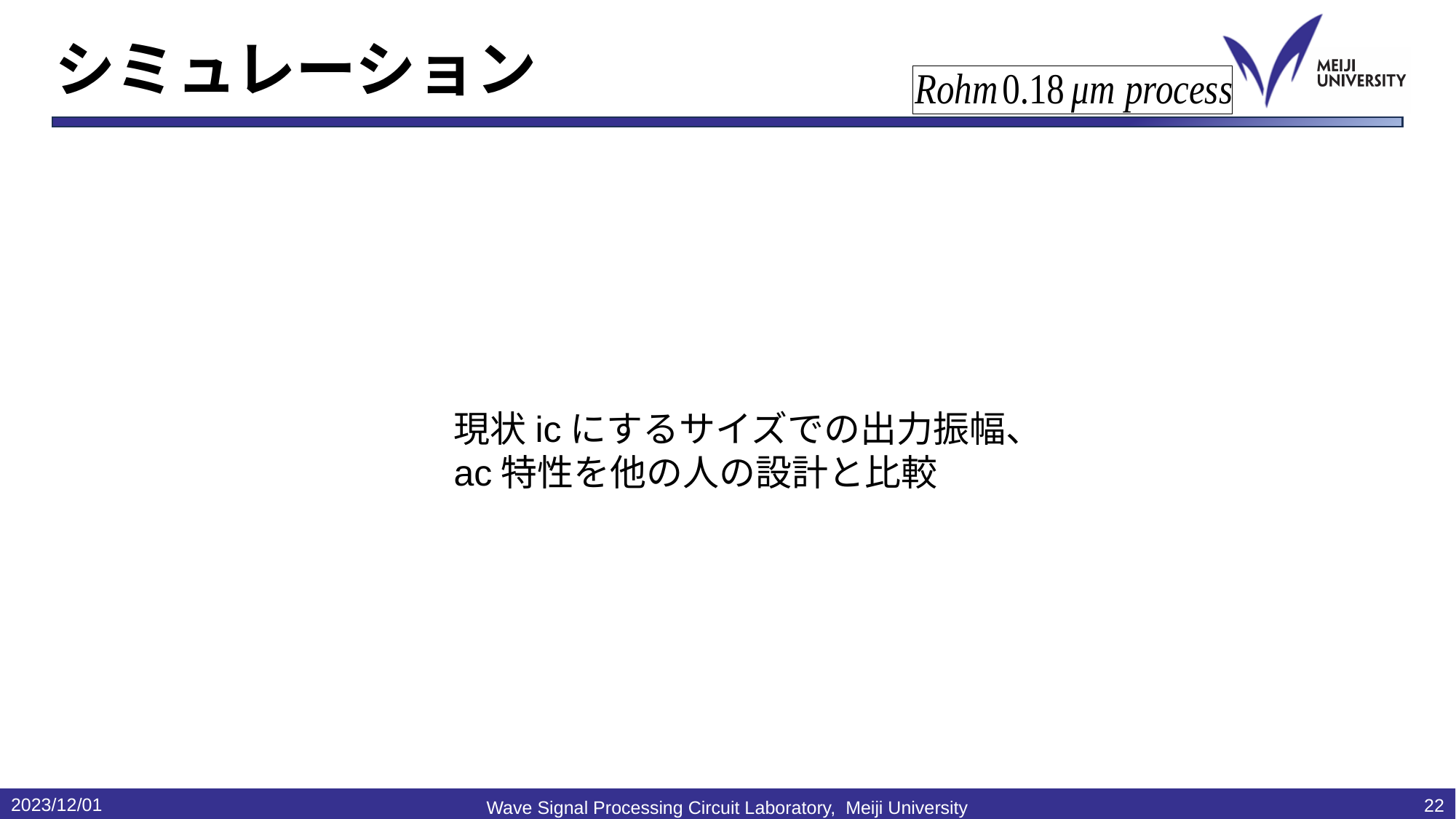

# シミュレーション
現状icにするサイズでの出力振幅、ac特性を他の人の設計と比較
2023/12/01
22
Wave Signal Processing Circuit Laboratory,  Meiji University